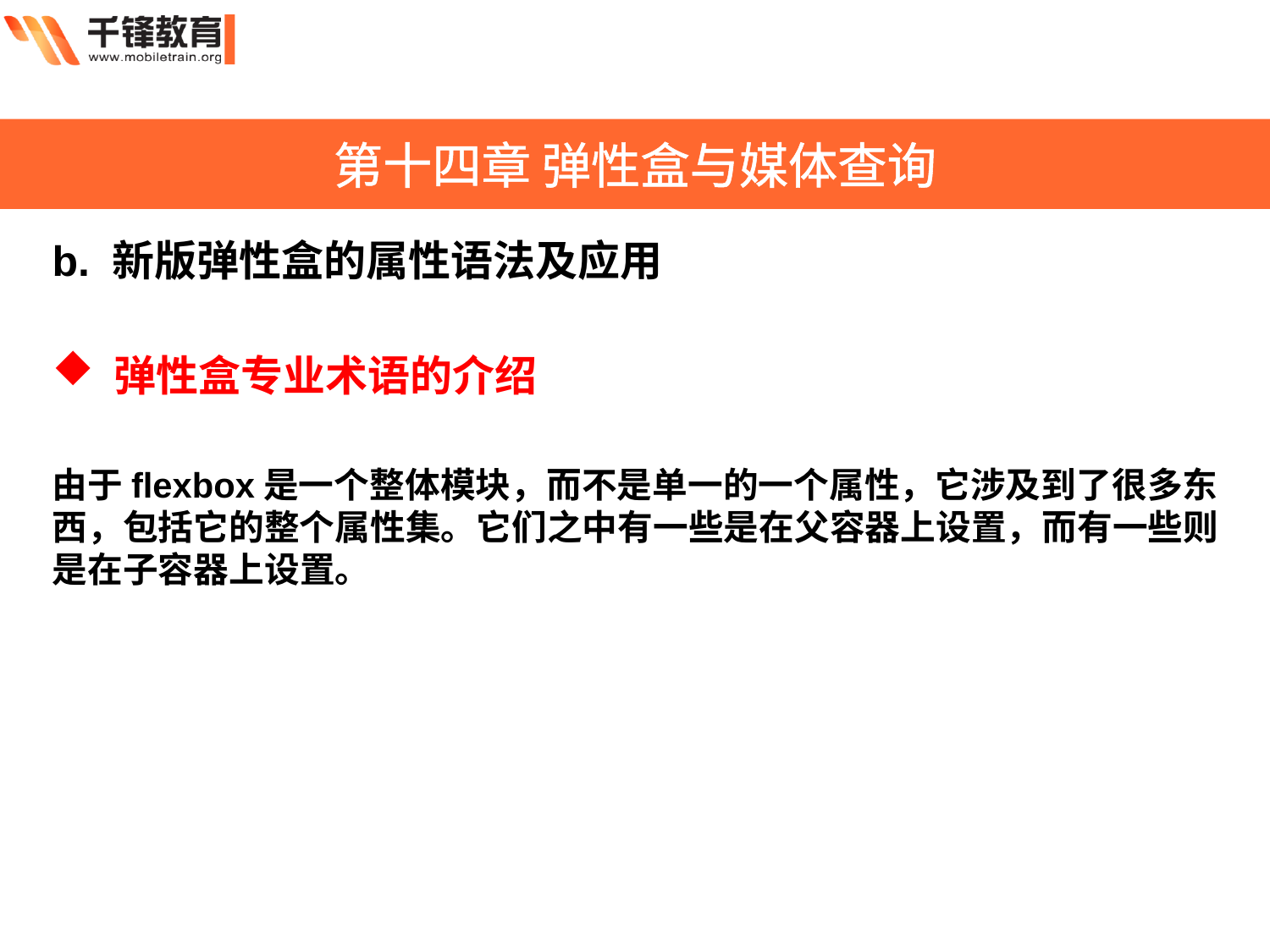

第十四章 弹性盒与媒体查询
b. 新版弹性盒的属性语法及应用

 弹性盒专业术语的介绍

由于flexbox是一个整体模块，而不是单一的一个属性，它涉及到了很多东西，包括它的整个属性集。它们之中有一些是在父容器上设置，而有一些则是在子容器上设置。